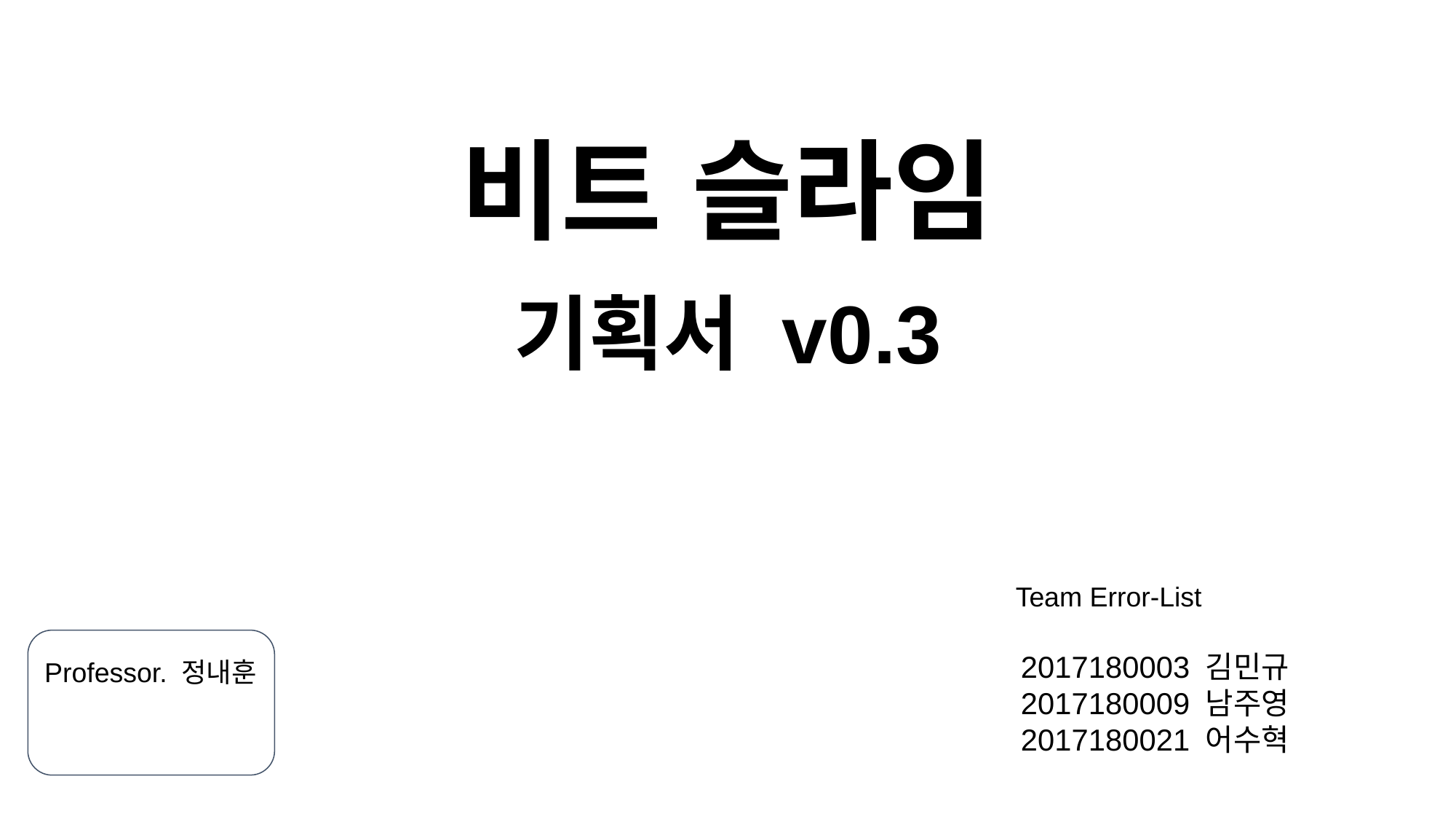

비트 슬라임

기획서 v0.3
Team Error-List

2017180003 김민규
2017180009 남주영
2017180021 어수혁
Professor. 정내훈